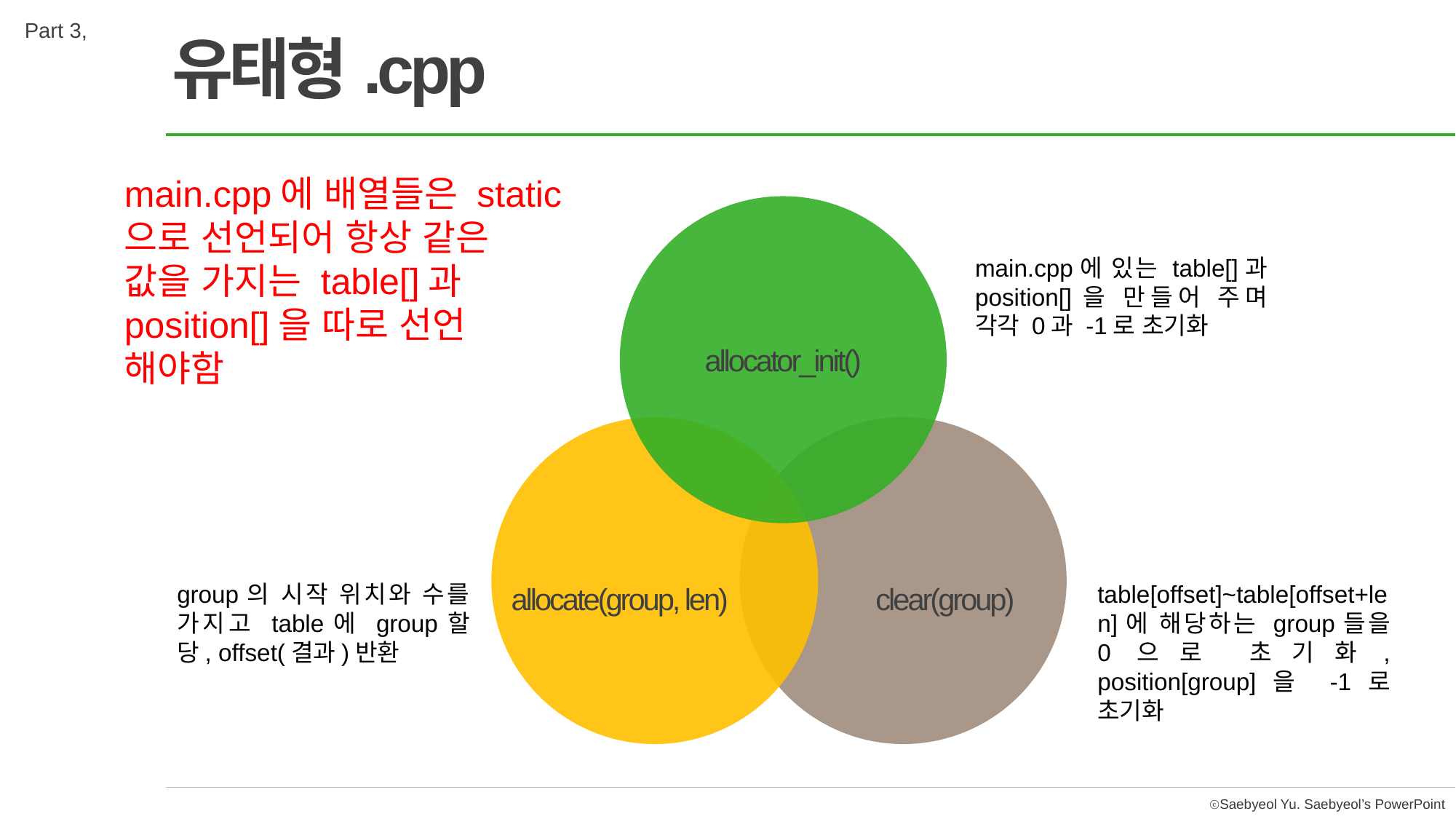

Part 3,
유태형.cpp
main.cpp에 배열들은 static으로 선언되어 항상 같은 값을 가지는 table[]과 position[]을 따로 선언 해야함

main.cpp에 있는 table[]과 position[]을 만들어 주며 각각 0과 -1로 초기화
allocator_init()
table[offset]~table[offset+len]에 해당하는 group들을 0으로 초기화, position[group]을 -1로 초기화
group의 시작 위치와 수를 가지고 table에 group할당, offset(결과)반환
allocate(group, len)
clear(group)